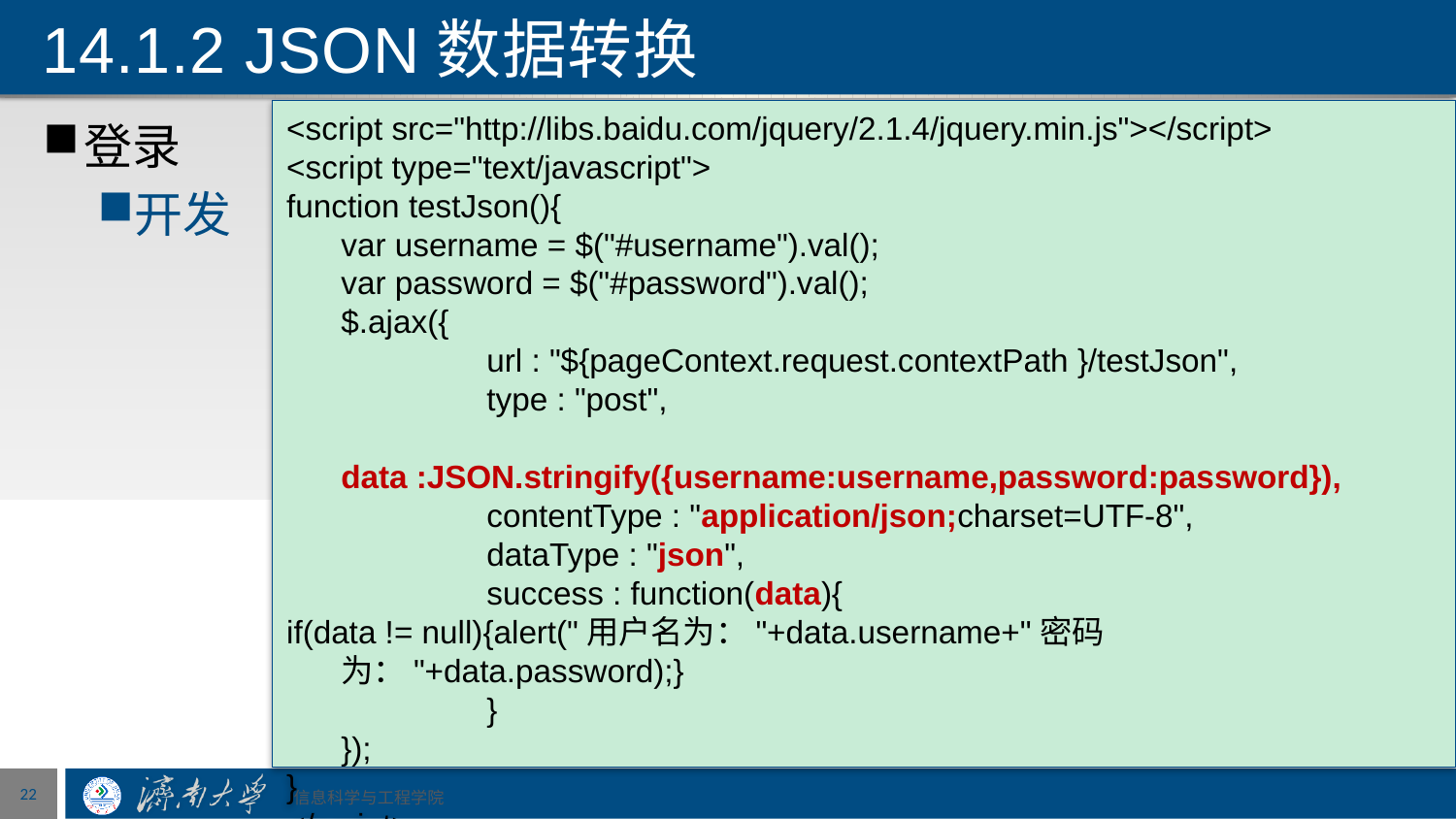

# 14.1.2 JSON数据转换
<script src="http://libs.baidu.com/jquery/2.1.4/jquery.min.js"></script>
<script type="text/javascript">
function testJson(){
	var username = $("#username").val();
	var password = $("#password").val();
	$.ajax({
		url : "${pageContext.request.contextPath }/testJson",
		type : "post",
		data :JSON.stringify({username:username,password:password}),
		contentType : "application/json;charset=UTF-8",
		dataType : "json",
		success : function(data){
if(data != null){alert("用户名为："+data.username+"密码为："+data.password);}
		}
	});
}
</script>
登录
开发